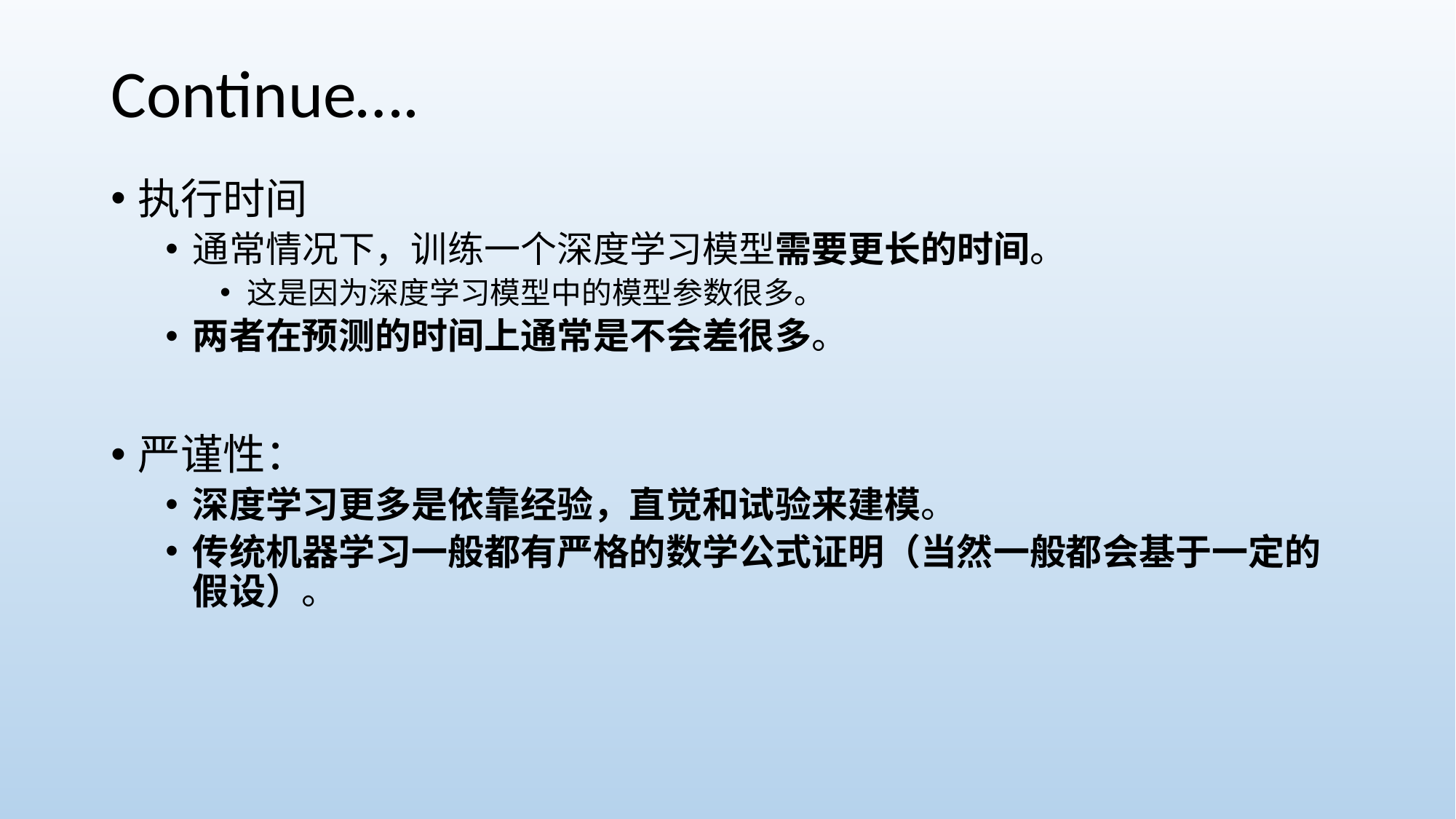

# Continue….
执行时间
通常情况下，训练一个深度学习模型需要更长的时间。
这是因为深度学习模型中的模型参数很多。
两者在预测的时间上通常是不会差很多。

严谨性：
深度学习更多是依靠经验，直觉和试验来建模。
传统机器学习一般都有严格的数学公式证明（当然一般都会基于一定的假设）。